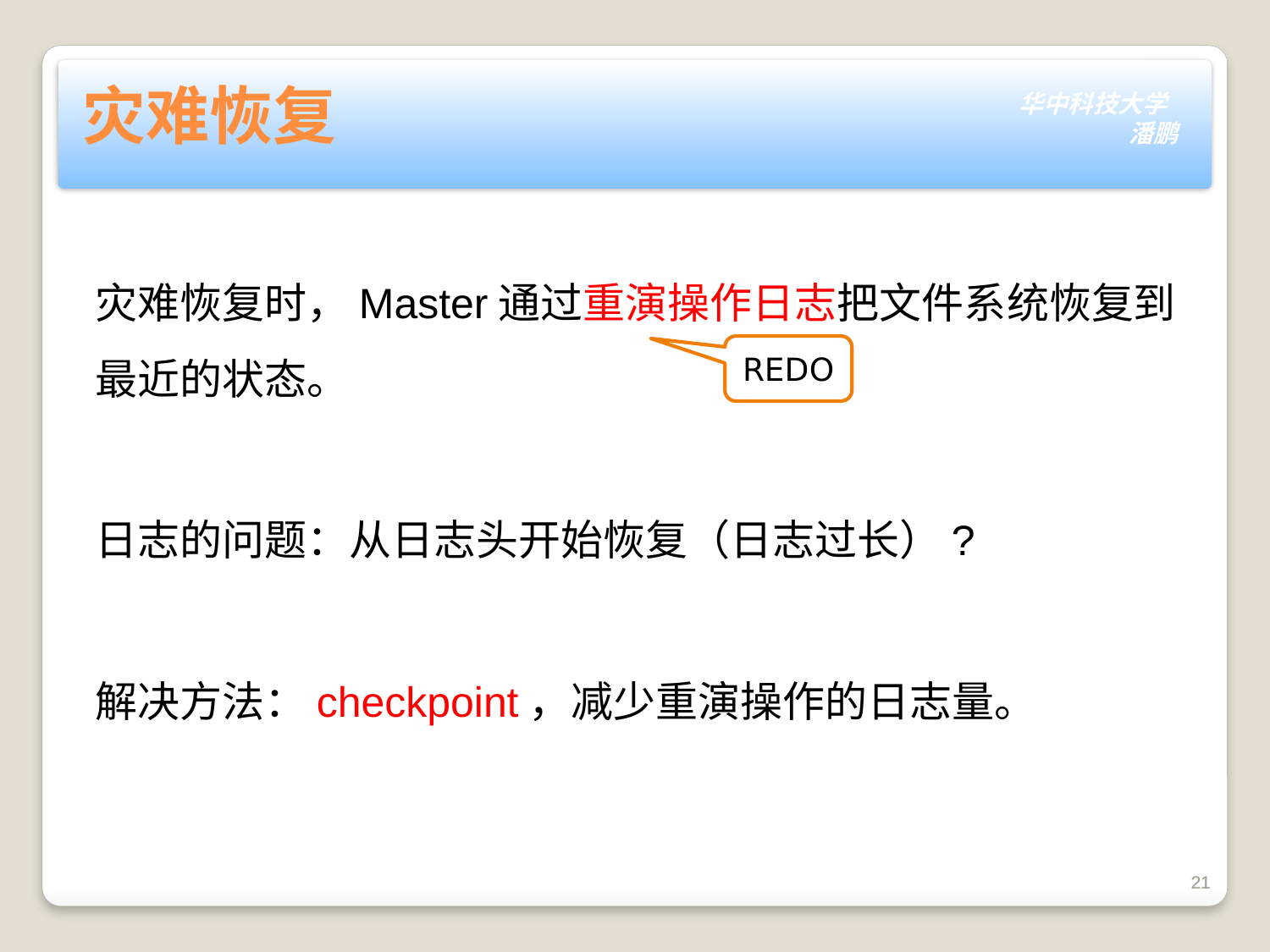

灾难恢复
灾难恢复时，Master通过重演操作日志把文件系统恢复到最近的状态。

日志的问题：从日志头开始恢复（日志过长）?

解决方法：checkpoint，减少重演操作的日志量。
REDO
21
21